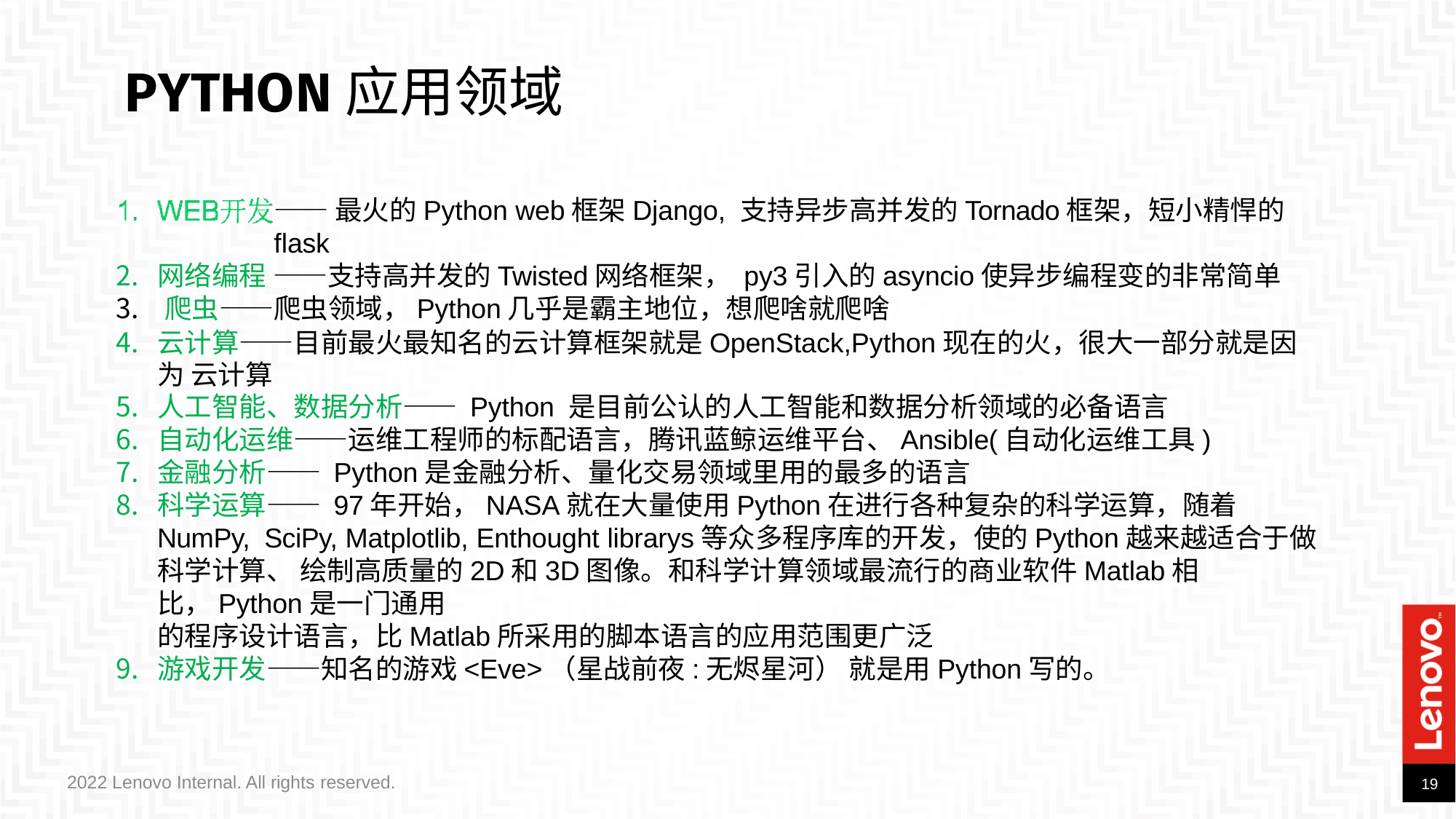

# python应用领域
——最火的Python web框架Django, 支持异步高并发的Tornado框架，短小精悍的flask
网络编程 ——支持高并发的Twisted网络框架， py3引入的asyncio使异步编程变的非常简单
爬虫——爬虫领域，Python几乎是霸主地位，想爬啥就爬啥
云计算——目前最火最知名的云计算框架就是OpenStack,Python现在的火，很大一部分就是因为 云计算
人工智能、数据分析—— Python 是目前公认的人工智能和数据分析领域的必备语言
自动化运维——运维工程师的标配语言，腾讯蓝鲸运维平台、Ansible(自动化运维工具)
金融分析—— Python是金融分析、量化交易领域里用的最多的语言
科学运算—— 97年开始，NASA就在大量使用Python在进行各种复杂的科学运算，随着NumPy,  SciPy, Matplotlib, Enthought librarys等众多程序库的开发，使的Python越来越适合于做科学计算、 绘制高质量的2D和3D图像。和科学计算领域最流行的商业软件Matlab相比，Python是一门通用
的程序设计语言，比Matlab所采用的脚本语言的应用范围更广泛
游戏开发——知名的游戏<Eve>（星战前夜:无烬星河） 就是用Python写的。

19
2022 Lenovo Internal. All rights reserved.